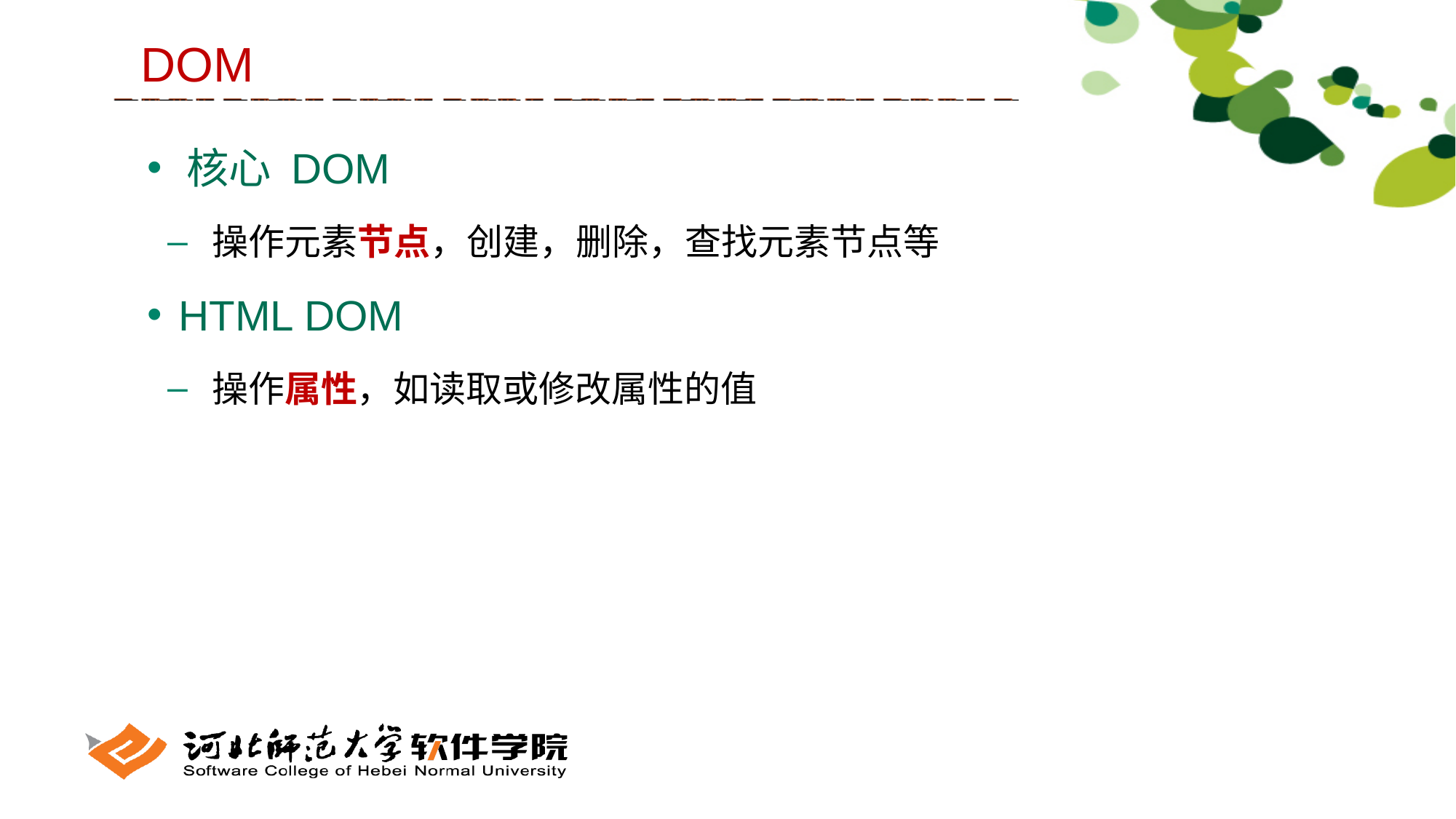

DOM
 核心 DOM
 操作元素节点，创建，删除，查找元素节点等
 HTML DOM
 操作属性，如读取或修改属性的值